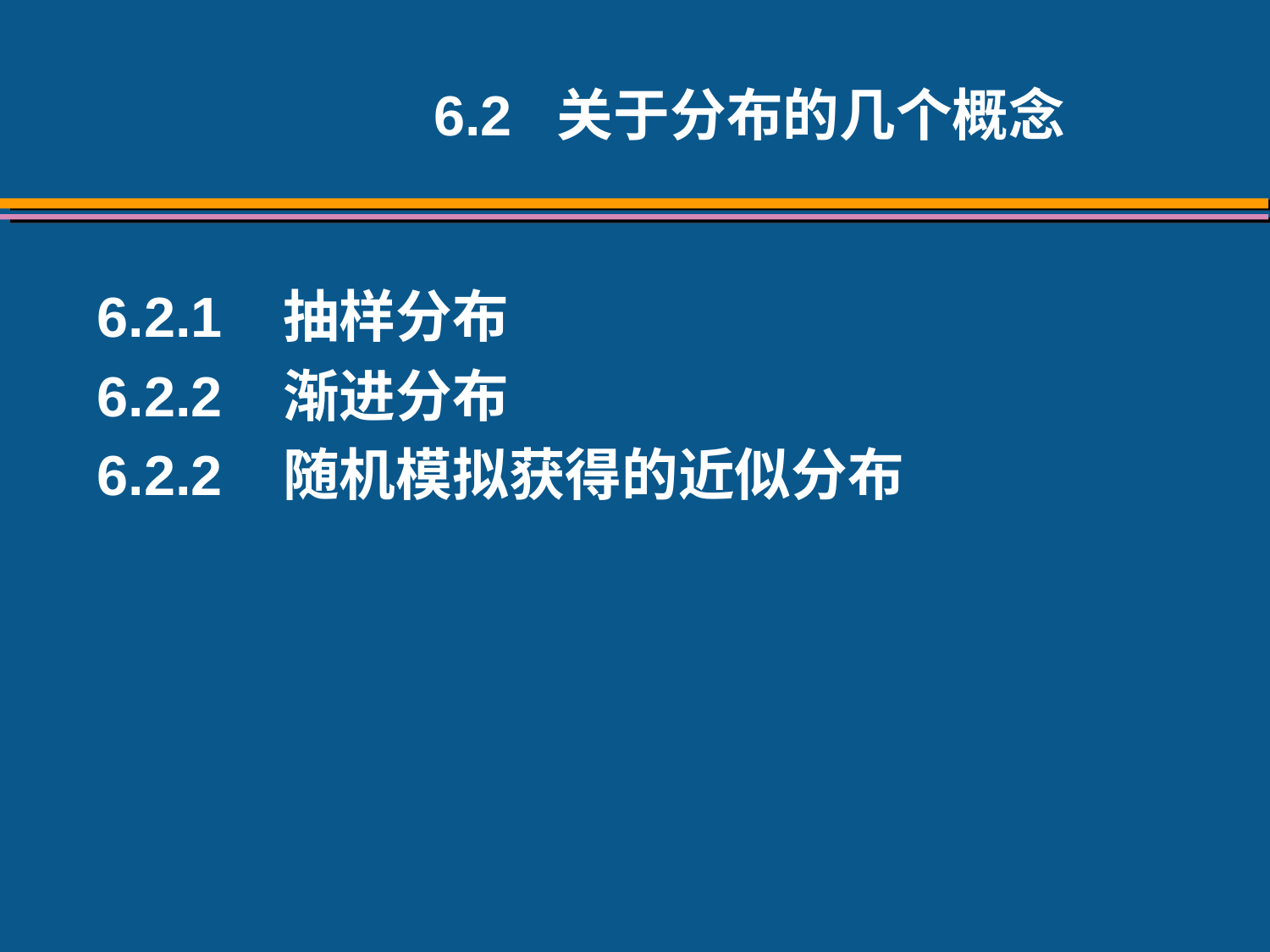

6.2  关于分布的几个概念
6.2.1   抽样分布
6.2.2   渐进分布
6.2.2   随机模拟获得的近似分布